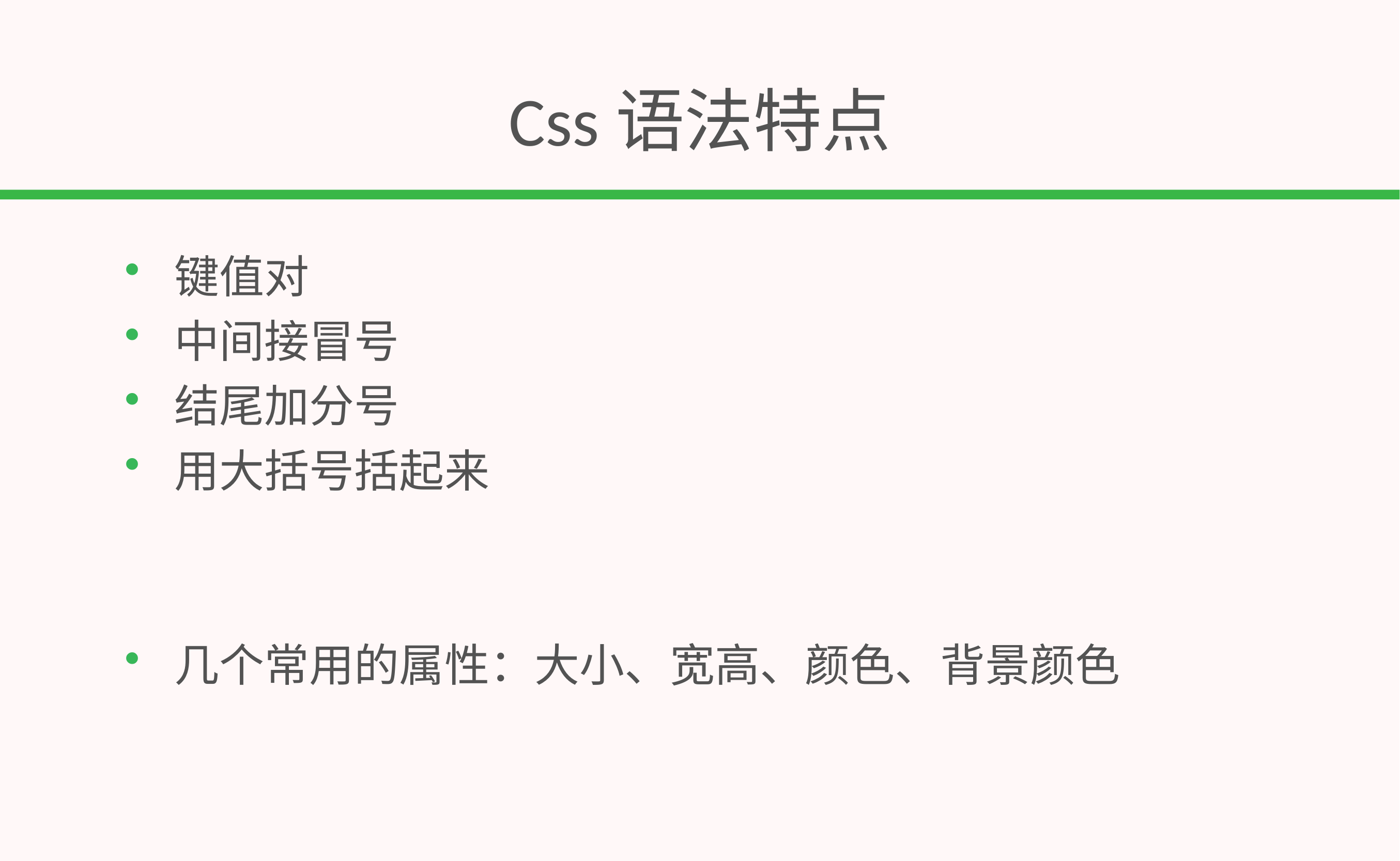

# Css语法特点
键值对
中间接冒号
结尾加分号
用大括号括起来

几个常用的属性：大小、宽高、颜色、背景颜色